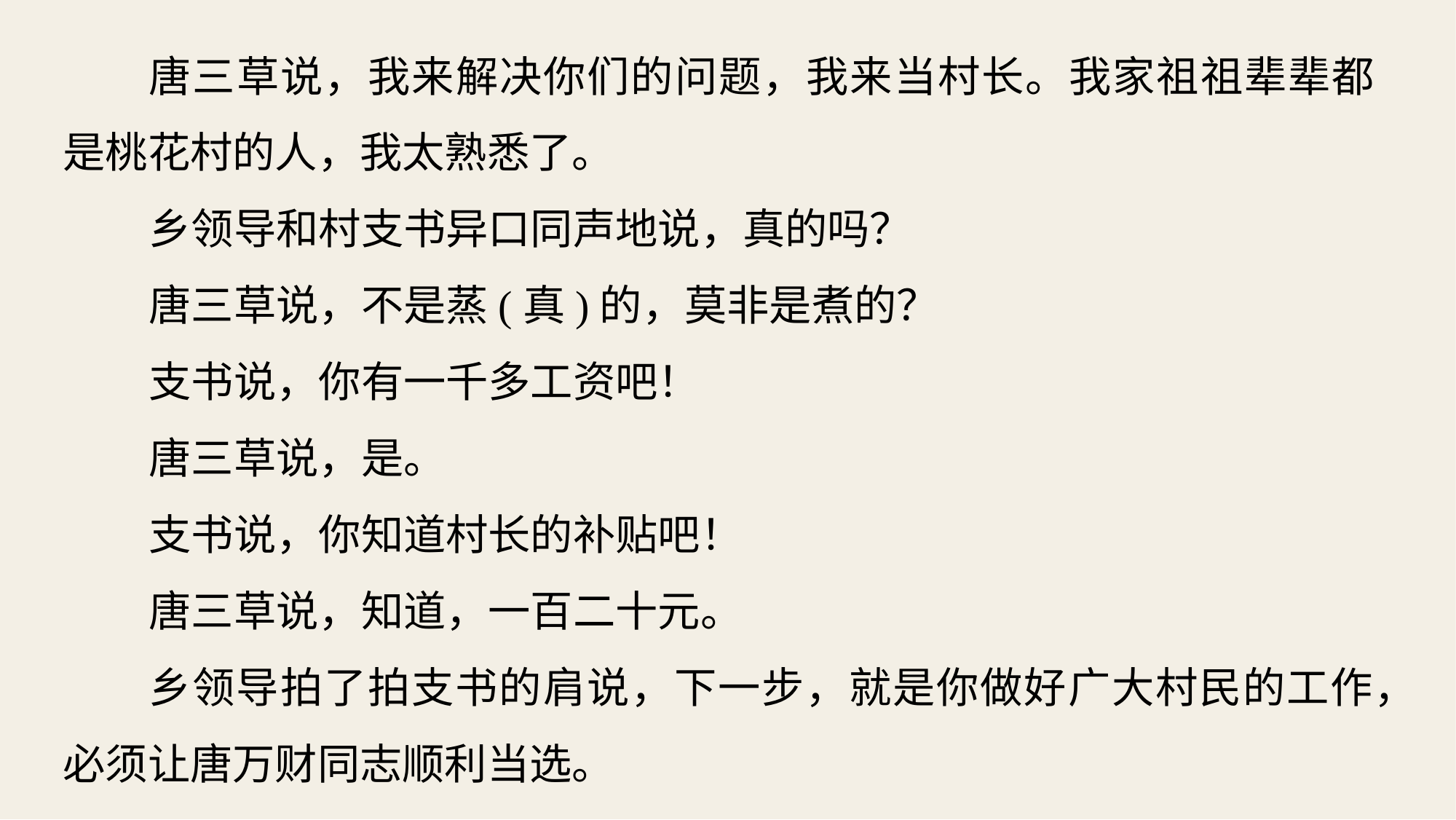

唐三草说，我来解决你们的问题，我来当村长。我家祖祖辈辈都是桃花村的人，我太熟悉了。
乡领导和村支书异口同声地说，真的吗？
唐三草说，不是蒸(真)的，莫非是煮的？
支书说，你有一千多工资吧！
唐三草说，是。
支书说，你知道村长的补贴吧！
唐三草说，知道，一百二十元。
乡领导拍了拍支书的肩说，下一步，就是你做好广大村民的工作，必须让唐万财同志顺利当选。